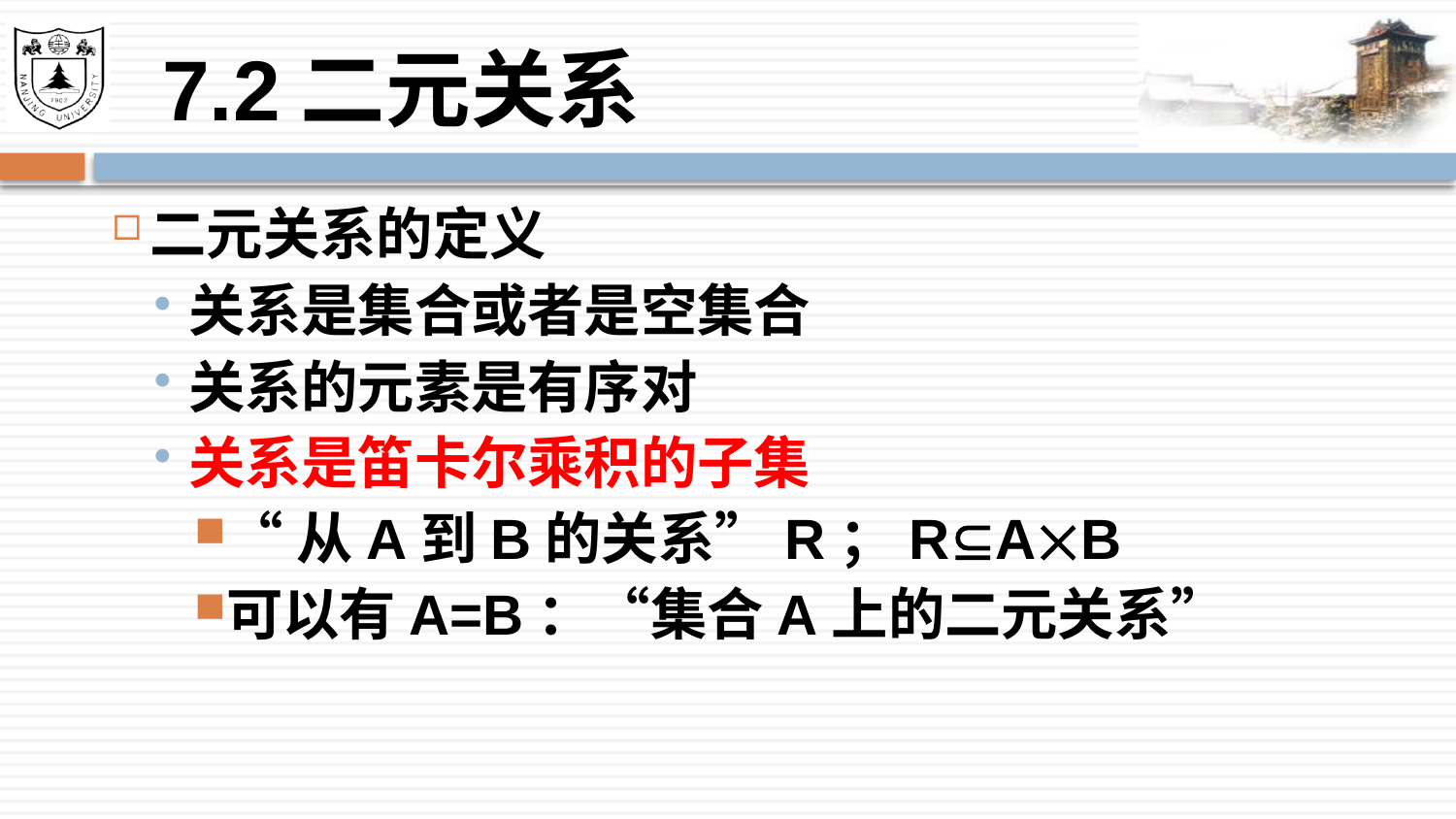

# 7.2二元关系
二元关系的定义
关系是集合或者是空集合
关系的元素是有序对
关系是笛卡尔乘积的子集
“从A到B的关系”R；R⊆A×B
可以有A=B：“集合A上的二元关系”